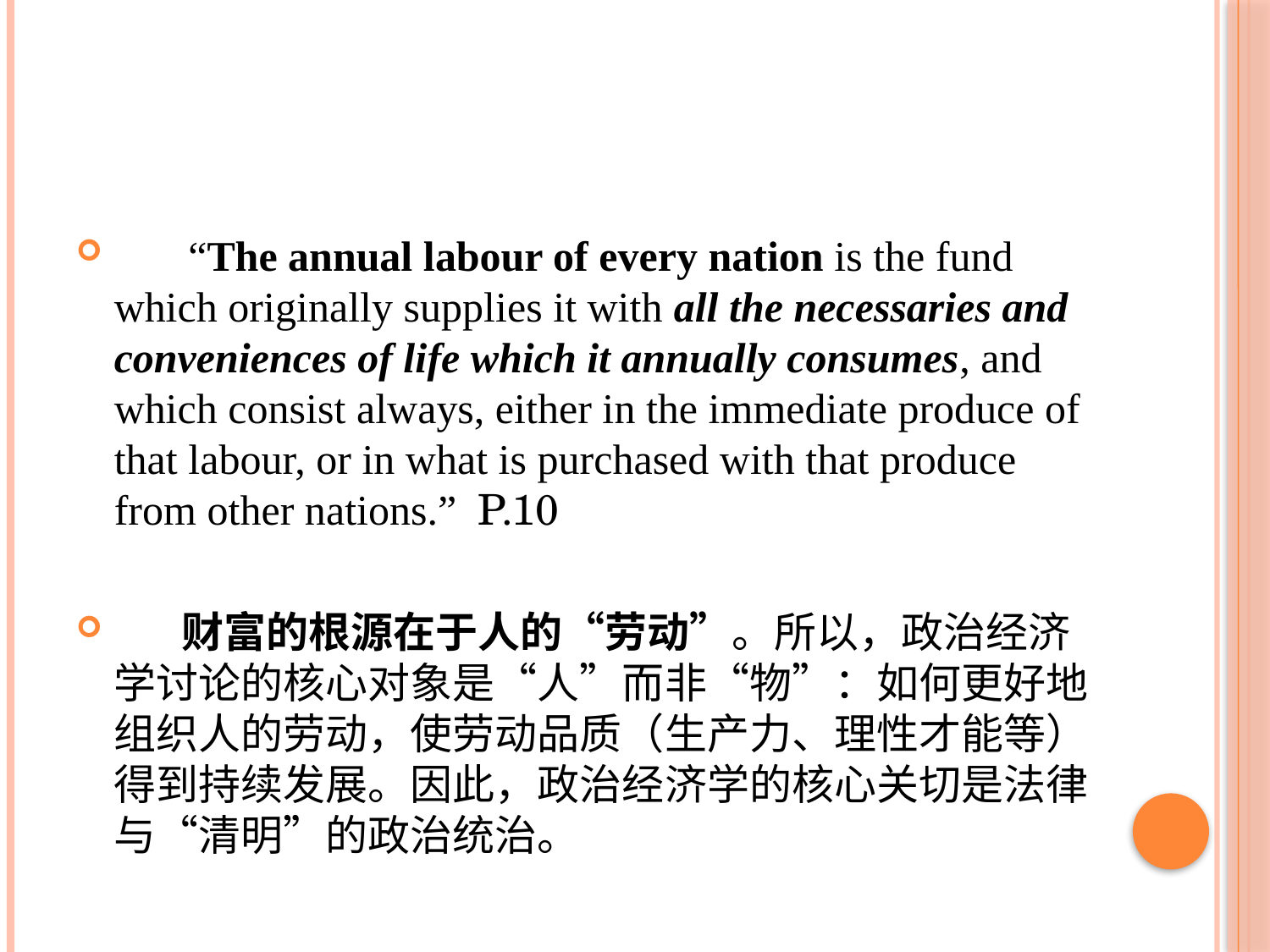

#
       “The annual labour of every nation is the fund which originally supplies it with all the necessaries and conveniences of life which it annually consumes, and which consist always, either in the immediate produce of that labour, or in what is purchased with that produce from other nations.”  P.10

      财富的根源在于人的“劳动”。所以，政治经济学讨论的核心对象是“人”而非“物”：如何更好地组织人的劳动，使劳动品质（生产力、理性才能等）得到持续发展。因此，政治经济学的核心关切是法律与“清明”的政治统治。